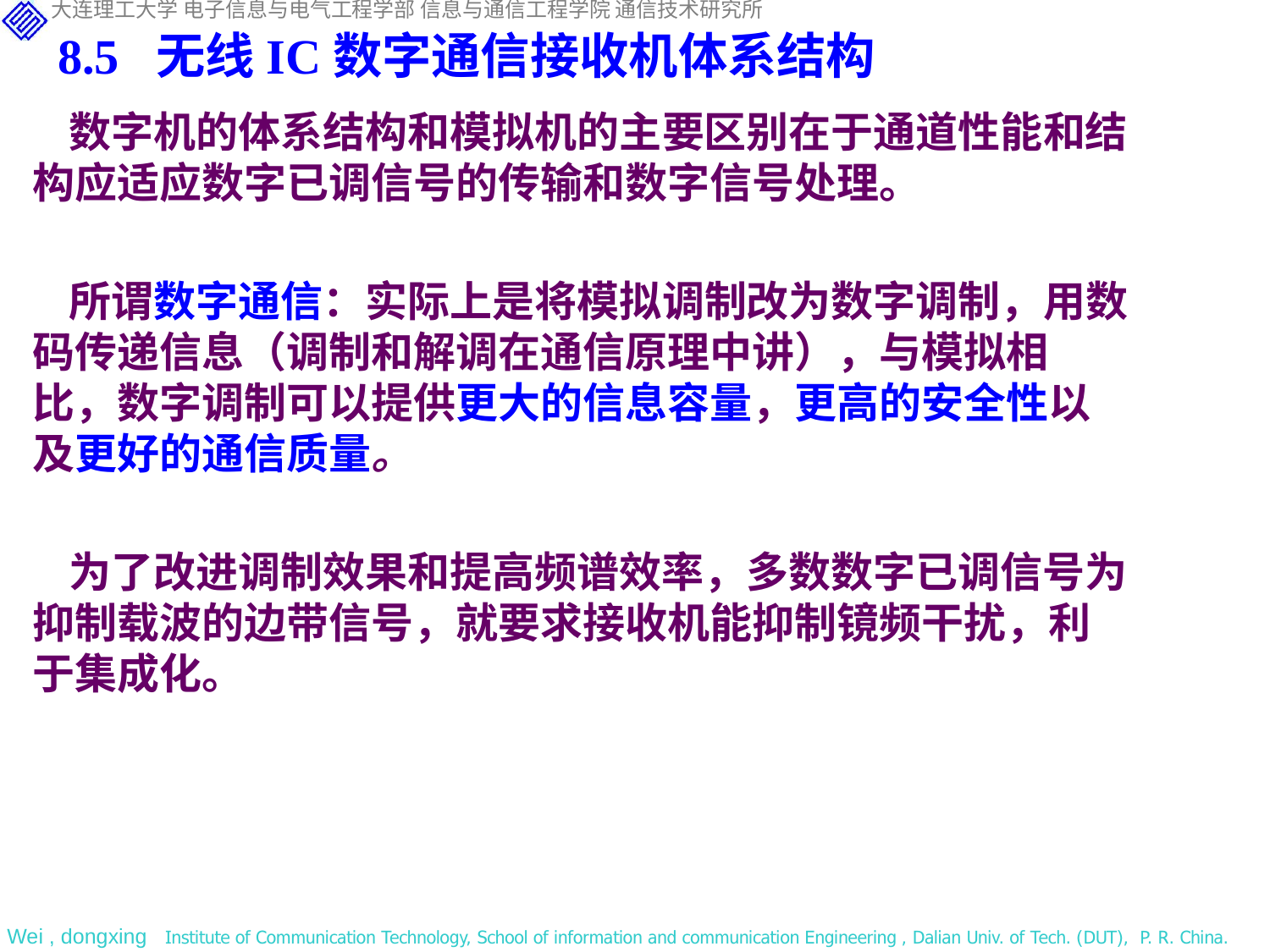

8.5  无线IC数字通信接收机体系结构
数字机的体系结构和模拟机的主要区别在于通道性能和结构应适应数字已调信号的传输和数字信号处理。

所谓数字通信：实际上是将模拟调制改为数字调制，用数码传递信息（调制和解调在通信原理中讲），与模拟相比，数字调制可以提供更大的信息容量，更高的安全性以及更好的通信质量。

为了改进调制效果和提高频谱效率，多数数字已调信号为抑制载波的边带信号，就要求接收机能抑制镜频干扰，利于集成化。